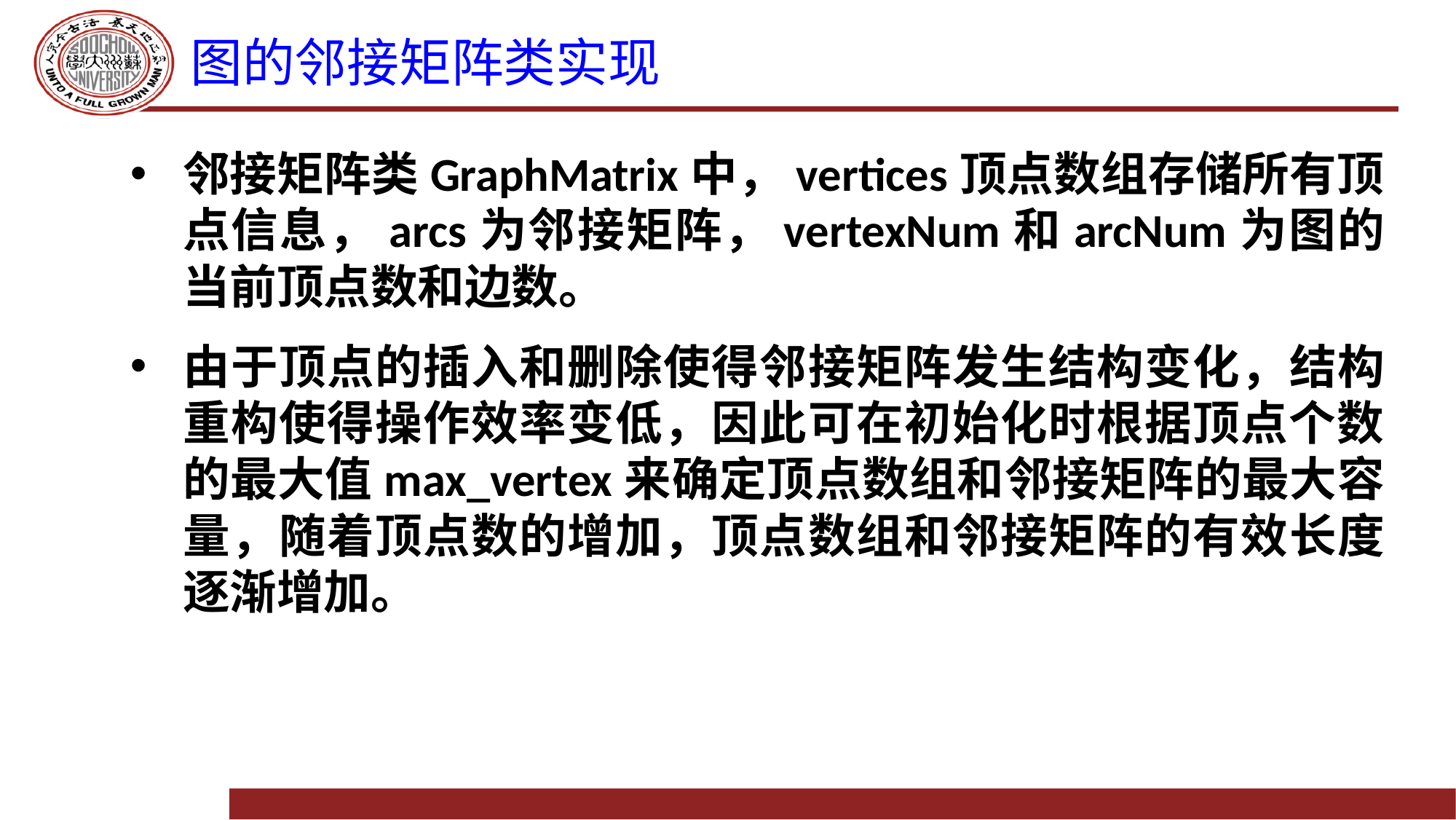

# 图的邻接矩阵类实现
邻接矩阵类GraphMatrix中，vertices顶点数组存储所有顶点信息，arcs为邻接矩阵，vertexNum和arcNum为图的当前顶点数和边数。
由于顶点的插入和删除使得邻接矩阵发生结构变化，结构重构使得操作效率变低，因此可在初始化时根据顶点个数的最大值max_vertex来确定顶点数组和邻接矩阵的最大容量，随着顶点数的增加，顶点数组和邻接矩阵的有效长度逐渐增加。